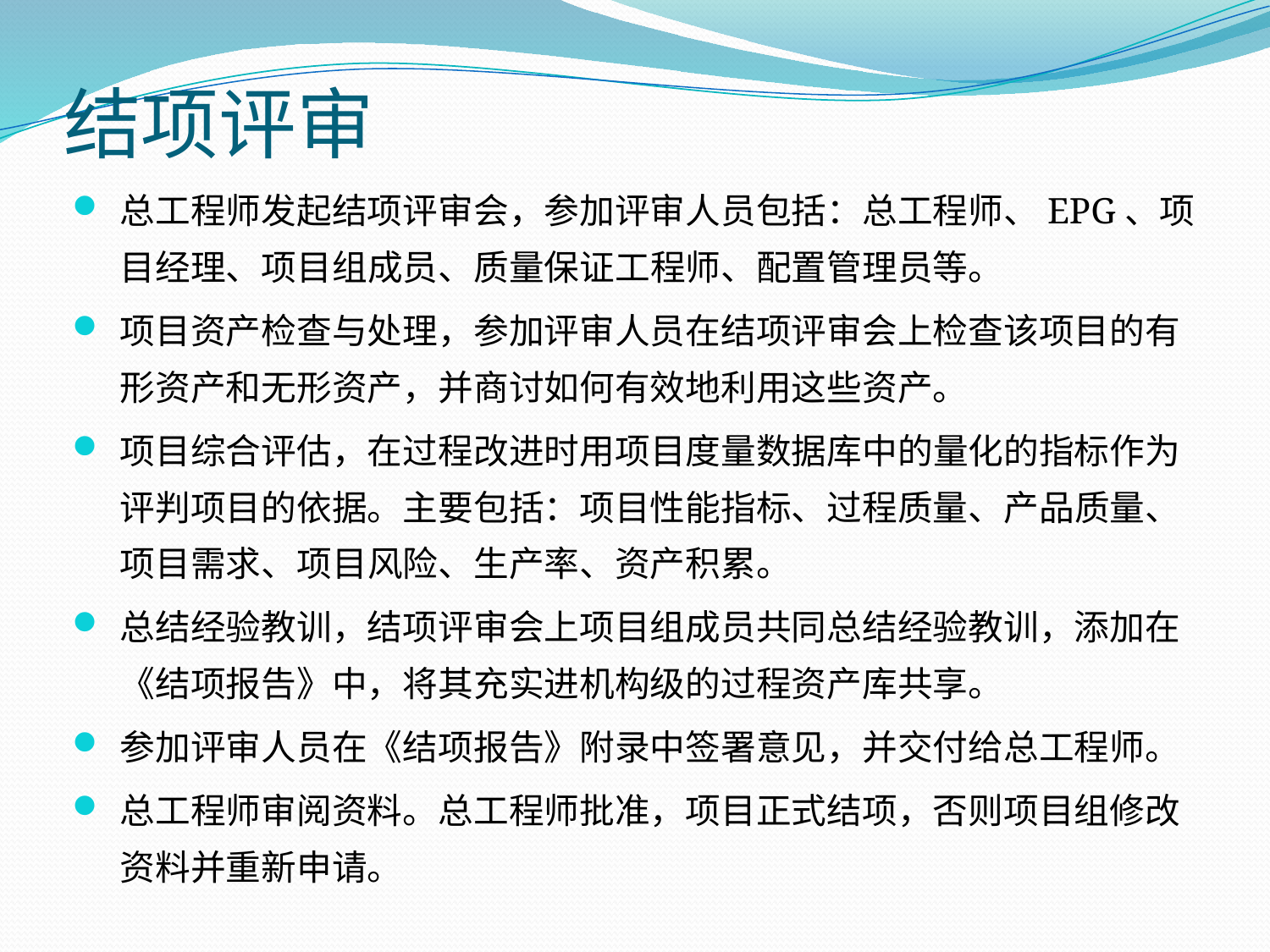

# 结项评审
总工程师发起结项评审会，参加评审人员包括：总工程师、EPG、项目经理、项目组成员、质量保证工程师、配置管理员等。
项目资产检查与处理，参加评审人员在结项评审会上检查该项目的有形资产和无形资产，并商讨如何有效地利用这些资产。
项目综合评估，在过程改进时用项目度量数据库中的量化的指标作为评判项目的依据。主要包括：项目性能指标、过程质量、产品质量、项目需求、项目风险、生产率、资产积累。
总结经验教训，结项评审会上项目组成员共同总结经验教训，添加在《结项报告》中，将其充实进机构级的过程资产库共享。
参加评审人员在《结项报告》附录中签署意见，并交付给总工程师。
总工程师审阅资料。总工程师批准，项目正式结项，否则项目组修改资料并重新申请。